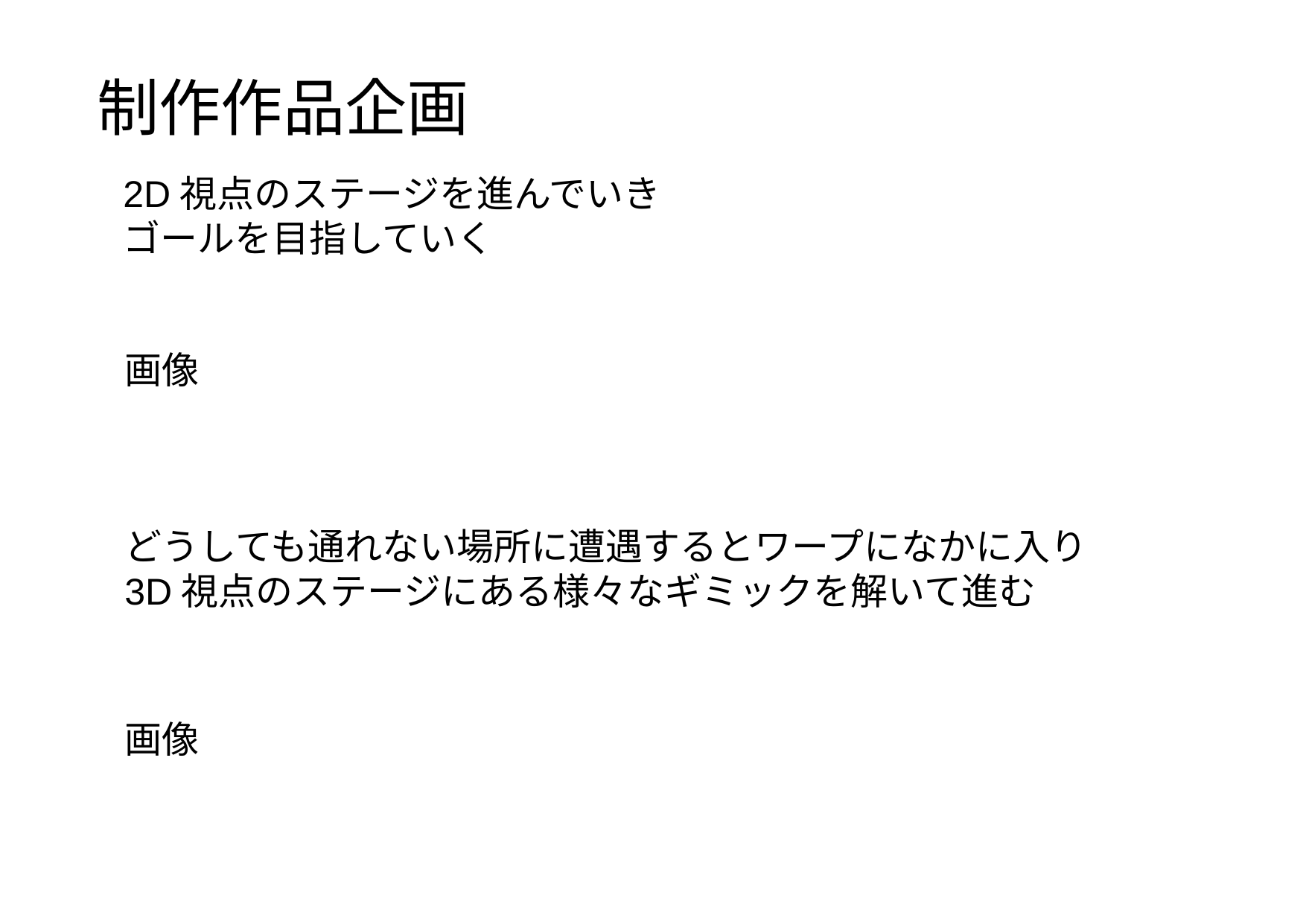

制作作品企画
2D視点のステージを進んでいき
ゴールを目指していく
画像
どうしても通れない場所に遭遇するとワープになかに入り
3D視点のステージにある様々なギミックを解いて進む
画像